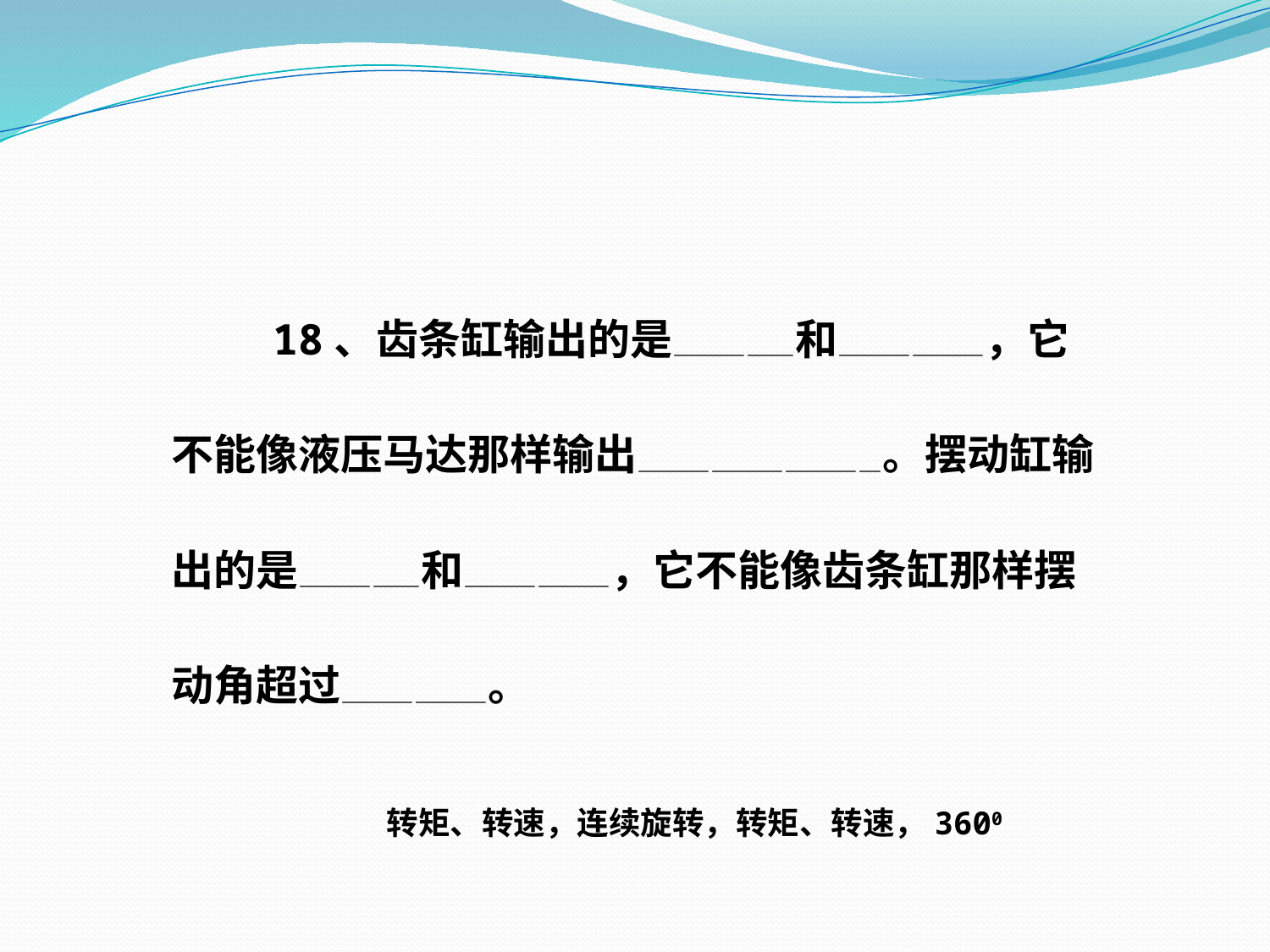

18、齿条缸输出的是—————和——————，它不能像液压马达那样输出——————————。摆动缸输出的是—————和——————，它不能像齿条缸那样摆动角超过——————。
转矩、转速，连续旋转，转矩、转速，3600